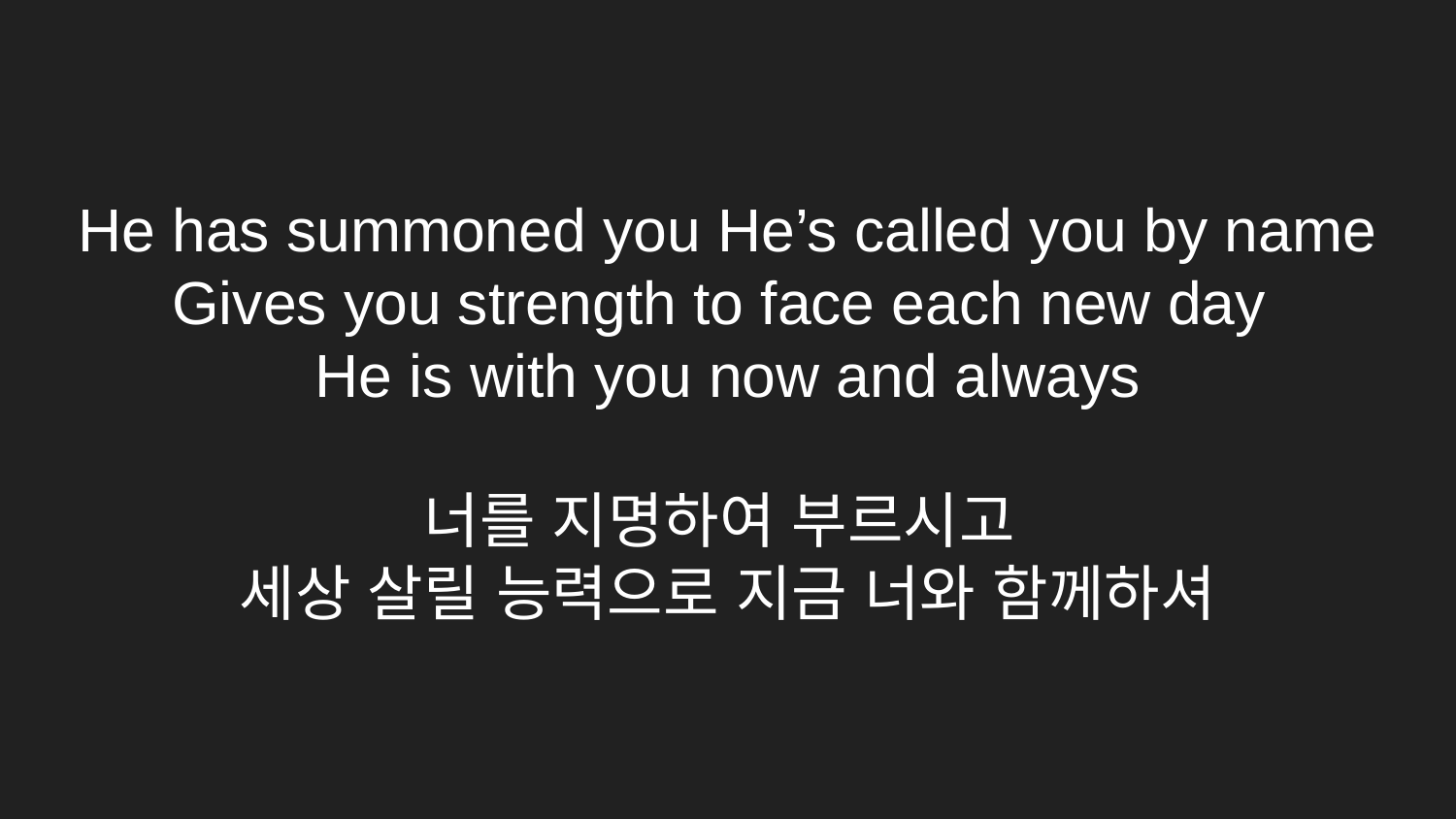

# He has summoned you He’s called you by name Gives you strength to face each new day He is with you now and always
너를 지명하여 부르시고
세상 살릴 능력으로 지금 너와 함께하셔